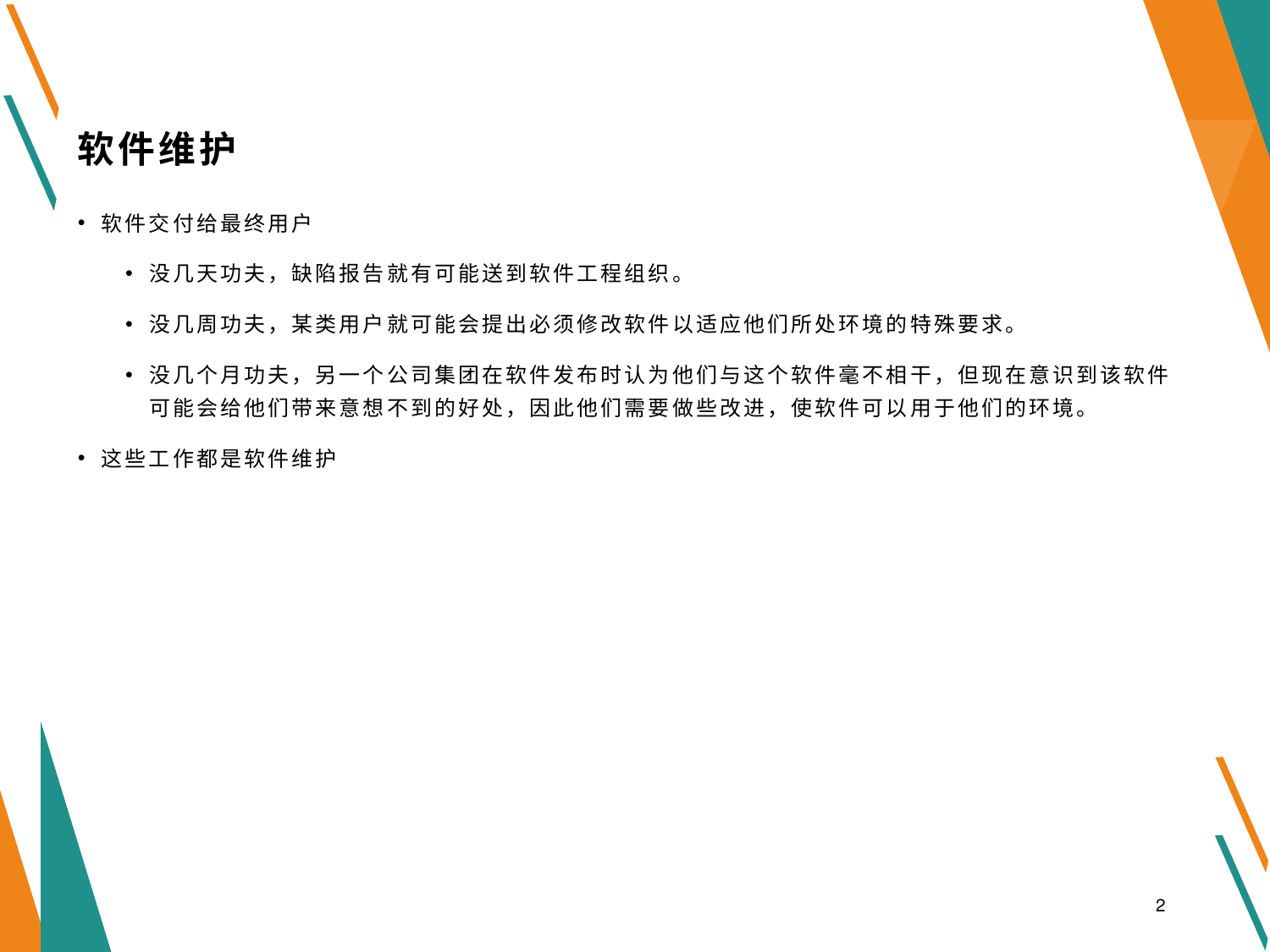

# 软件维护
软件交付给最终用户
没几天功夫，缺陷报告就有可能送到软件工程组织。
没几周功夫，某类用户就可能会提出必须修改软件以适应他们所处环境的特殊要求。
没几个月功夫，另一个公司集团在软件发布时认为他们与这个软件毫不相干，但现在意识到该软件可能会给他们带来意想不到的好处，因此他们需要做些改进，使软件可以用于他们的环境。
这些工作都是软件维护
2